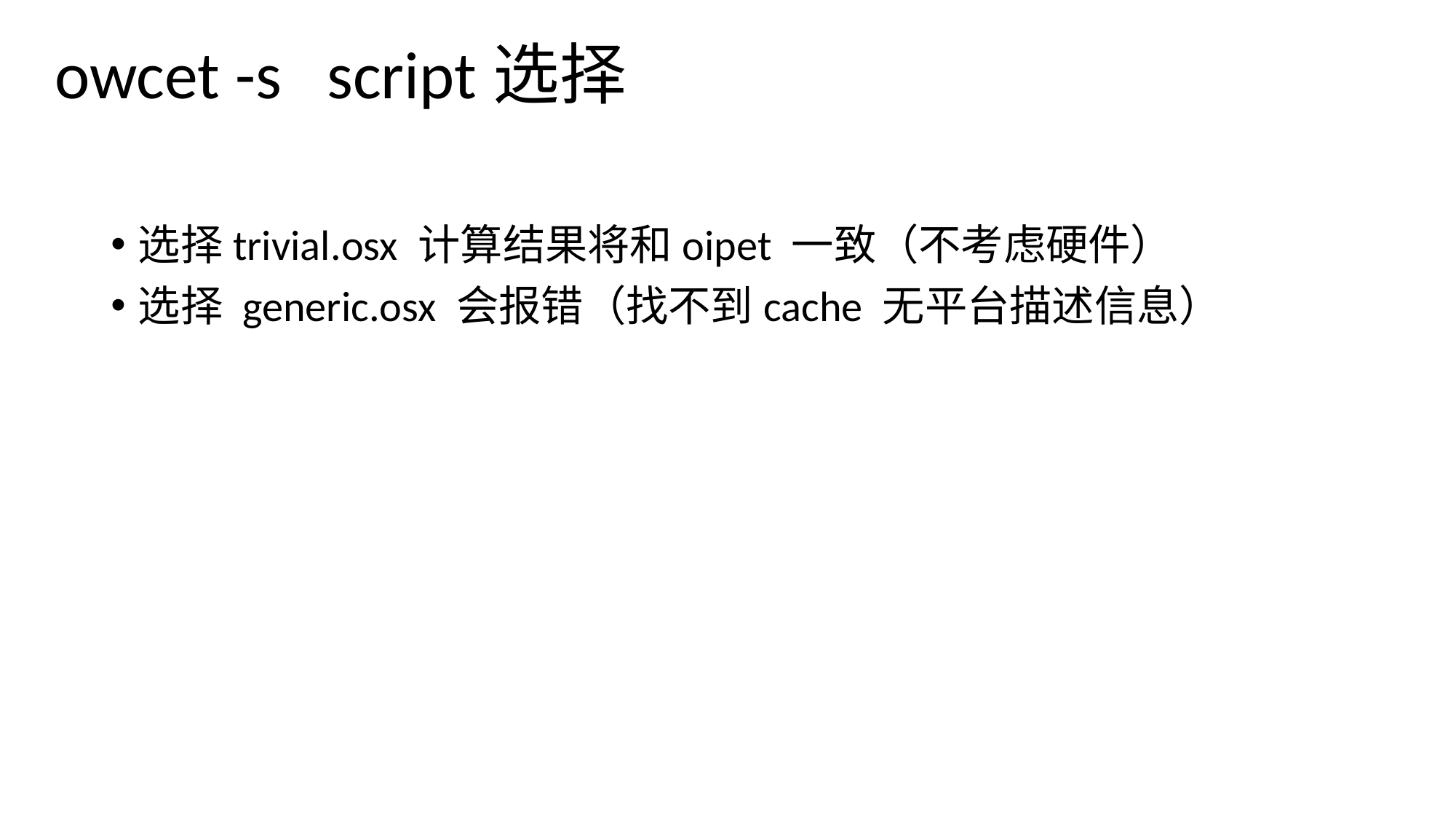

# owcet -s   script选择
选择trivial.osx 计算结果将和oipet 一致（不考虑硬件）
选择 generic.osx 会报错（找不到cache 无平台描述信息）